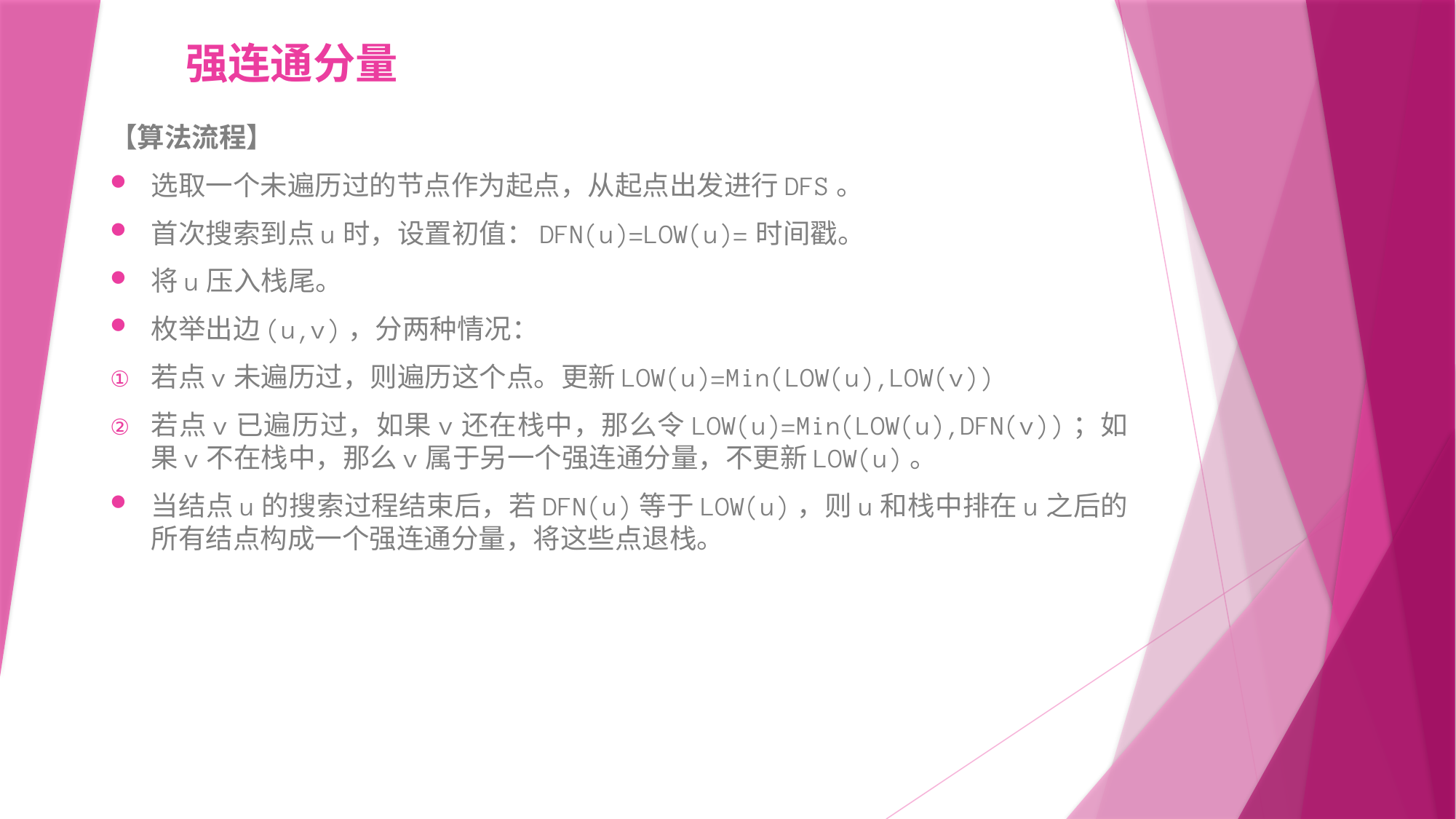

# 强连通分量
【算法流程】
选取一个未遍历过的节点作为起点，从起点出发进行DFS。
首次搜索到点u时，设置初值：DFN(u)=LOW(u)=时间戳。
将u压入栈尾。
枚举出边(u,v)，分两种情况：
若点v未遍历过，则遍历这个点。更新LOW(u)=Min(LOW(u),LOW(v))
若点v已遍历过，如果v还在栈中，那么令LOW(u)=Min(LOW(u),DFN(v))；如果v不在栈中，那么v属于另一个强连通分量，不更新LOW(u)。
当结点u的搜索过程结束后，若DFN(u)等于LOW(u)，则u和栈中排在u之后的所有结点构成一个强连通分量，将这些点退栈。